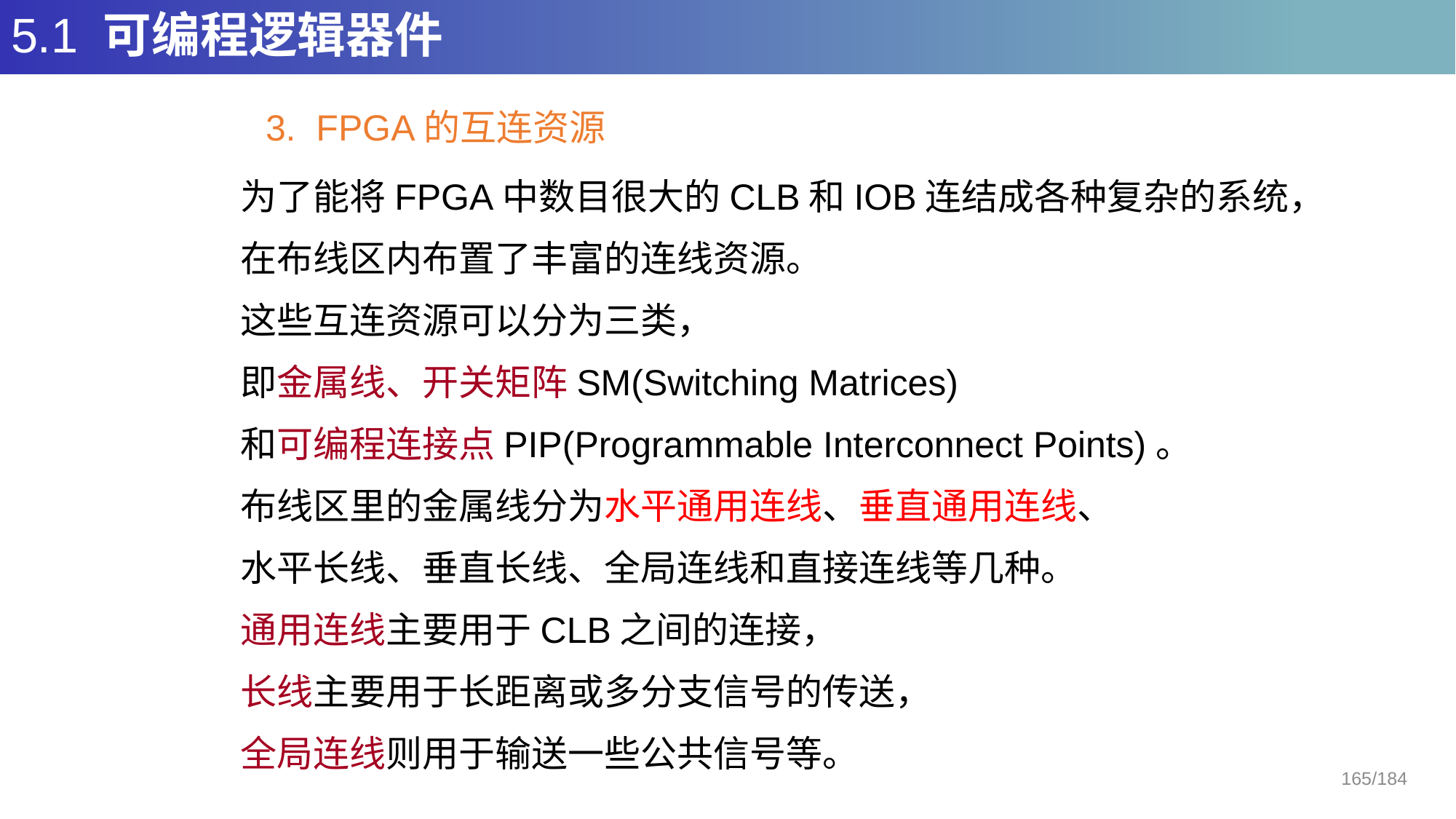

# 5.1 可编程逻辑器件
3.  FPGA的互连资源
为了能将FPGA中数目很大的CLB和IOB连结成各种复杂的系统，
在布线区内布置了丰富的连线资源。
这些互连资源可以分为三类，
即金属线、开关矩阵SM(Switching Matrices)
和可编程连接点PIP(Programmable Interconnect Points)。
布线区里的金属线分为水平通用连线、垂直通用连线、
水平长线、垂直长线、全局连线和直接连线等几种。
通用连线主要用于CLB之间的连接，
长线主要用于长距离或多分支信号的传送，
全局连线则用于输送一些公共信号等。
165/184